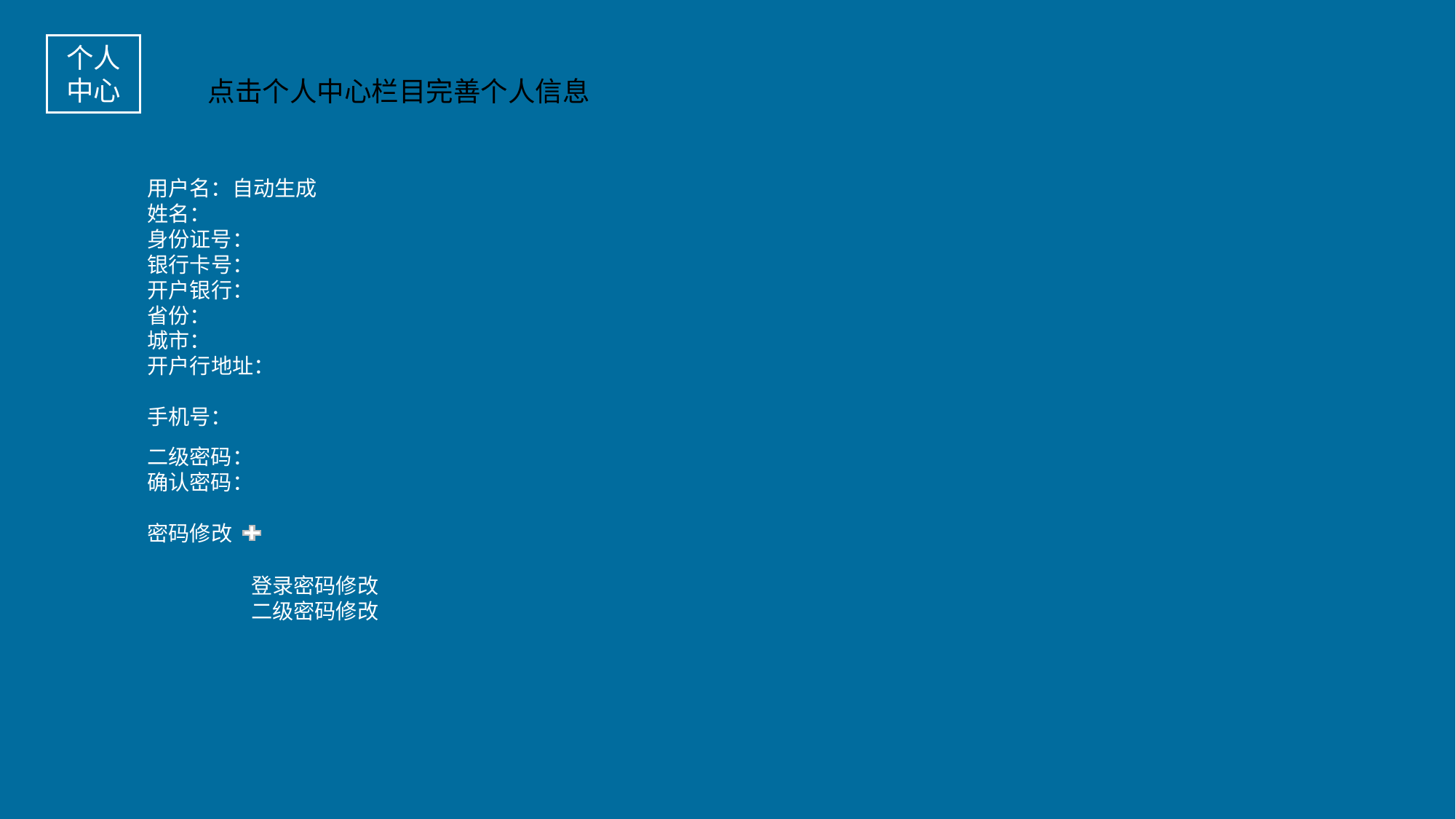

个人
中心
点击个人中心栏目完善个人信息
用户名：自动生成
姓名：
身份证号：
银行卡号：
开户银行：
省份：
城市：
开户行地址：

手机号：

二级密码：
确认密码：

密码修改

登录密码修改
二级密码修改